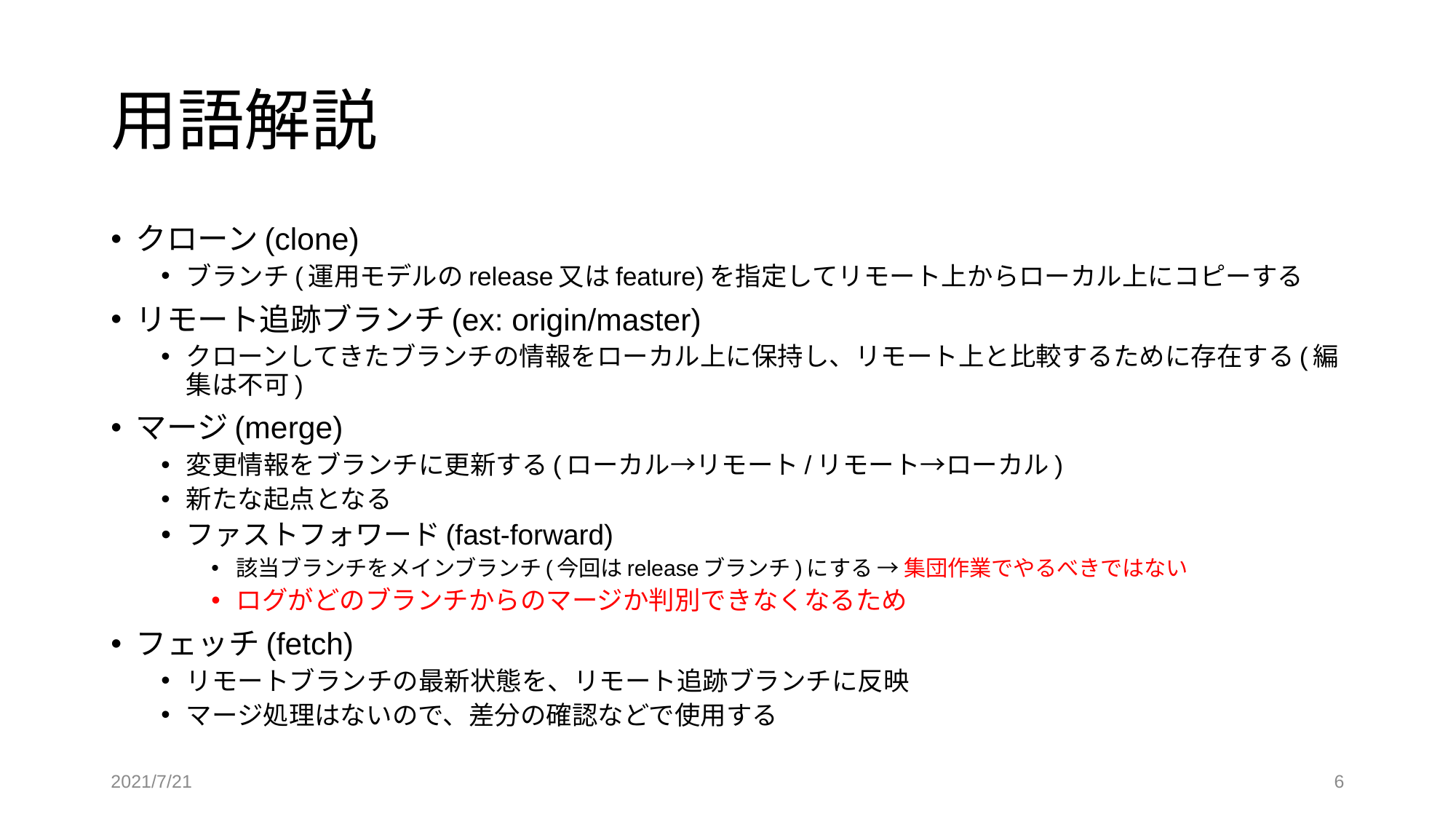

# 用語解説
クローン(clone)
ブランチ(運用モデルのrelease又はfeature)を指定してリモート上からローカル上にコピーする
リモート追跡ブランチ(ex: origin/master)
クローンしてきたブランチの情報をローカル上に保持し、リモート上と比較するために存在する(編集は不可)
マージ(merge)
変更情報をブランチに更新する(ローカル→リモート/リモート→ローカル)
新たな起点となる
ファストフォワード(fast-forward)
該当ブランチをメインブランチ(今回はreleaseブランチ)にする → 集団作業でやるべきではない
ログがどのブランチからのマージか判別できなくなるため
フェッチ(fetch)
リモートブランチの最新状態を、リモート追跡ブランチに反映
マージ処理はないので、差分の確認などで使用する

2021/7/21
6